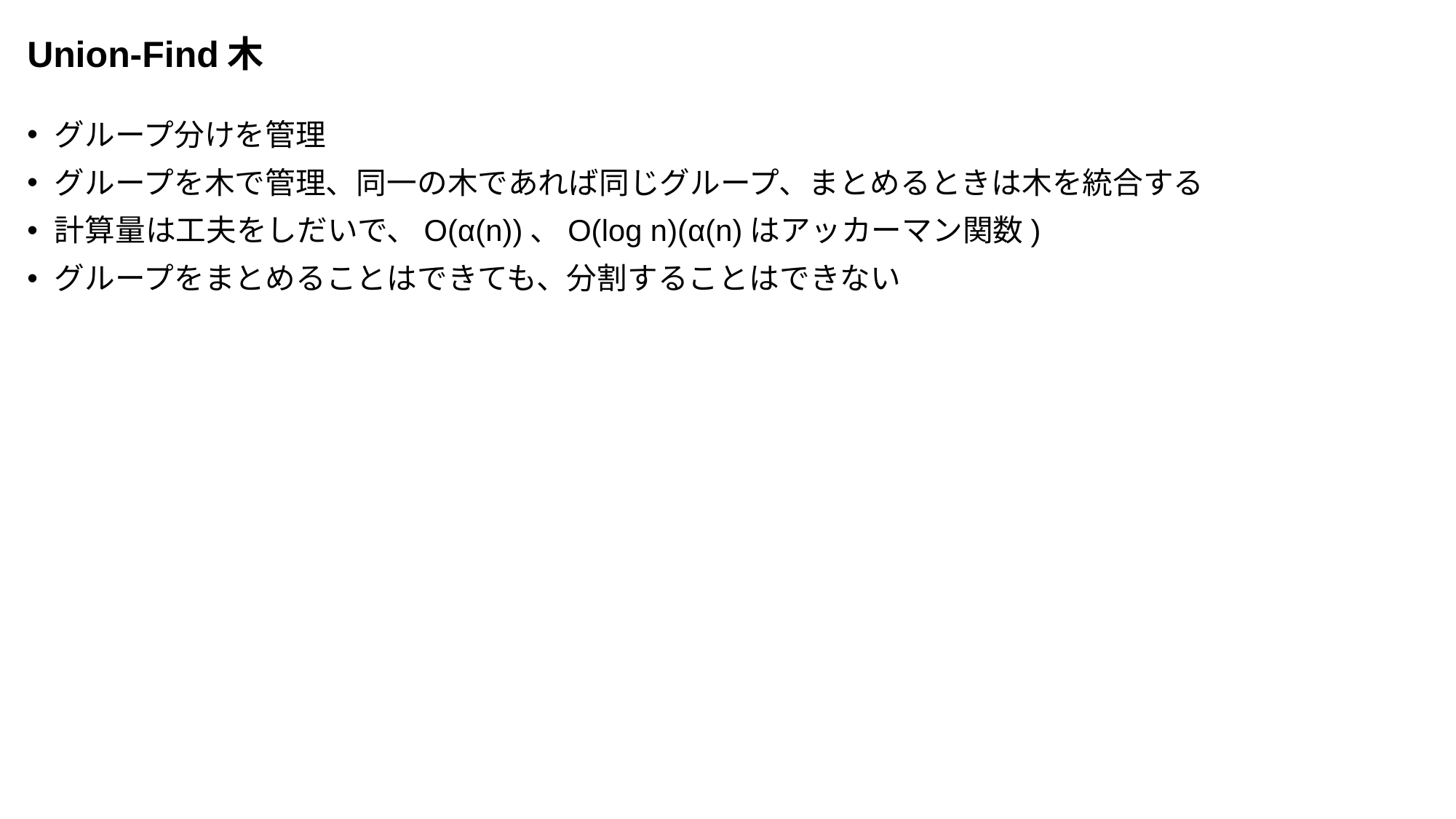

# Union-Find木
グループ分けを管理
グループを木で管理、同一の木であれば同じグループ、まとめるときは木を統合する
計算量は工夫をしだいで、O(α(n))、O(log n)(α(n)はアッカーマン関数)
グループをまとめることはできても、分割することはできない